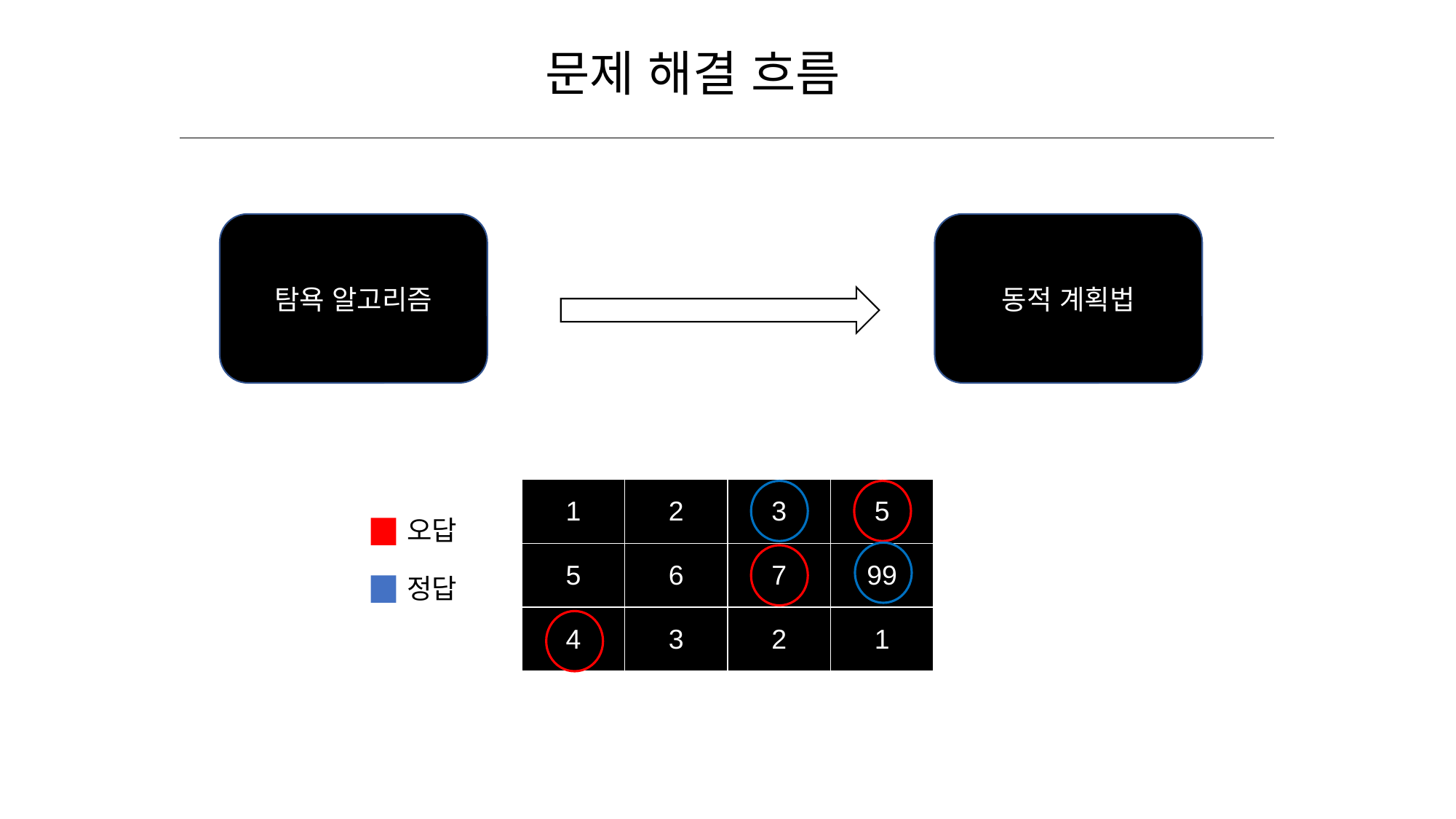

문제 해결 흐름
탐욕 알고리즘
동적 계획법

| 1 | 2 | 3 | 5 |
| --- | --- | --- | --- |
| 5 | 6 | 7 | 99 |
| 4 | 3 | 2 | 1 |

오답

정답